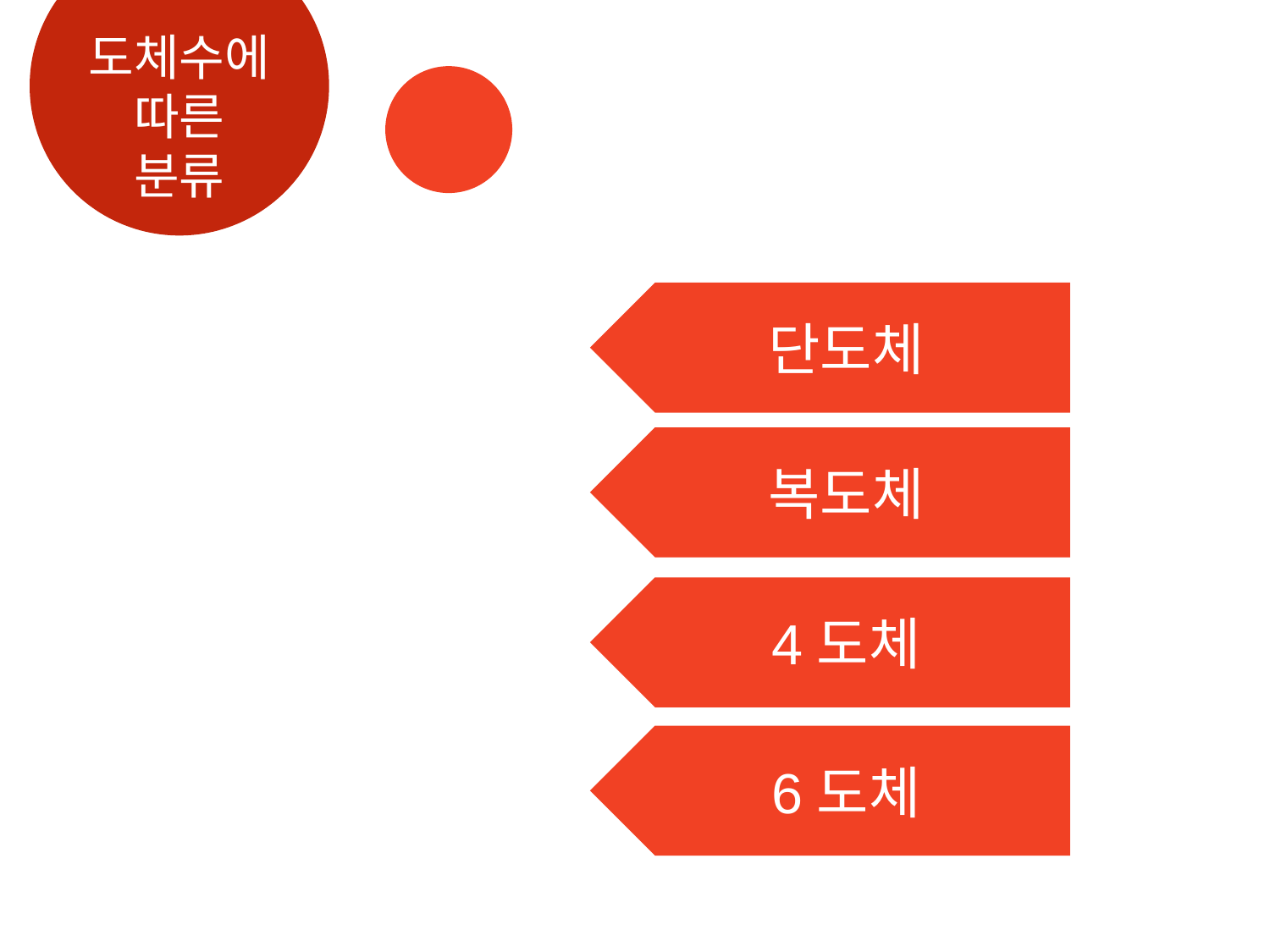

도체수에 따른 분류

단도체
복도체
4도체
6도체